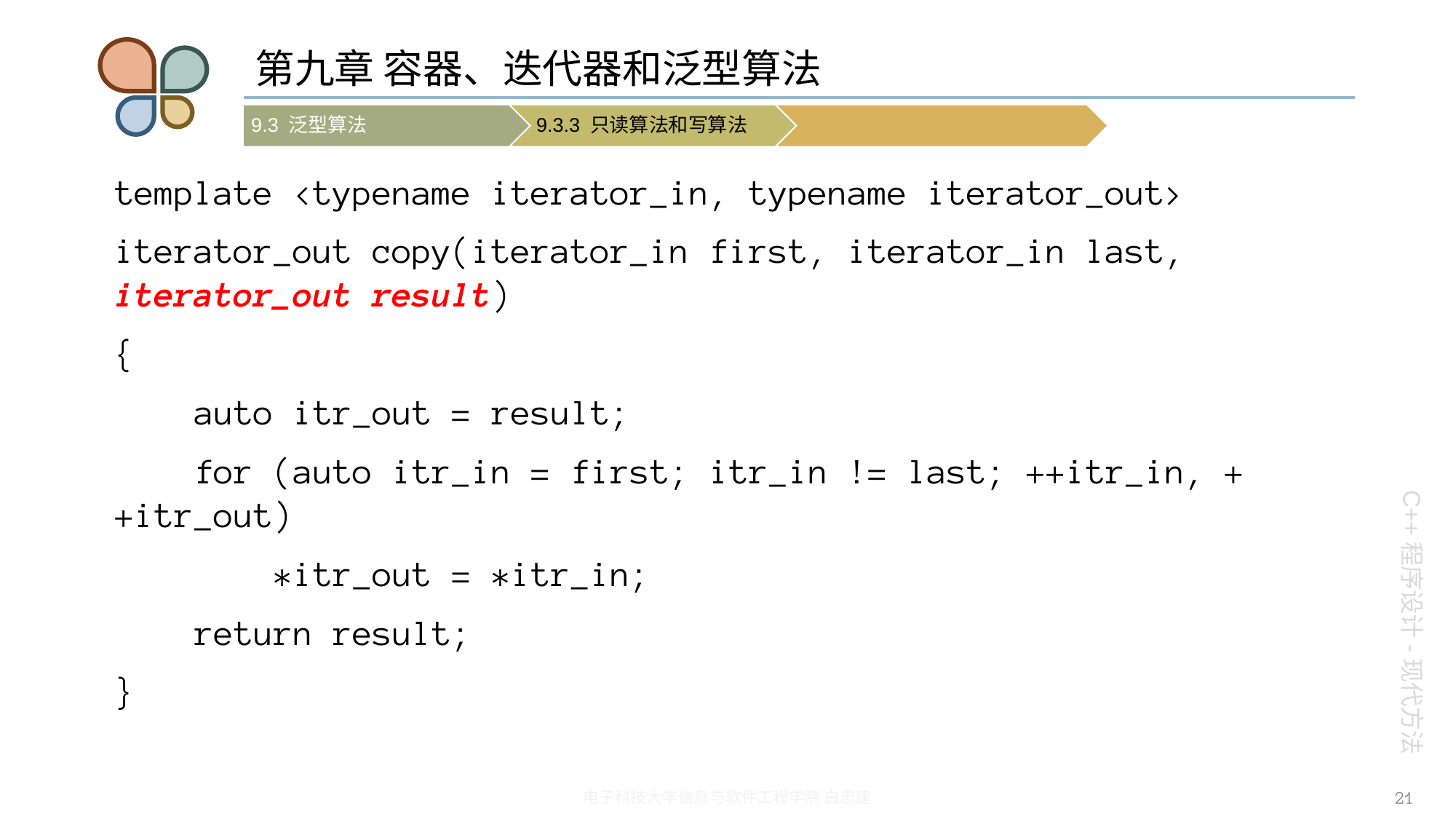

# 第九章 容器、迭代器和泛型算法
9.3 泛型算法
9.3.3 只读算法和写算法

template <typename iterator_in, typename iterator_out>
iterator_out copy(iterator_in first, iterator_in last, iterator_out result)
{
    auto itr_out = result;
    for (auto itr_in = first; itr_in != last; ++itr_in, ++itr_out)
        *itr_out = *itr_in;
    return result;
}

21